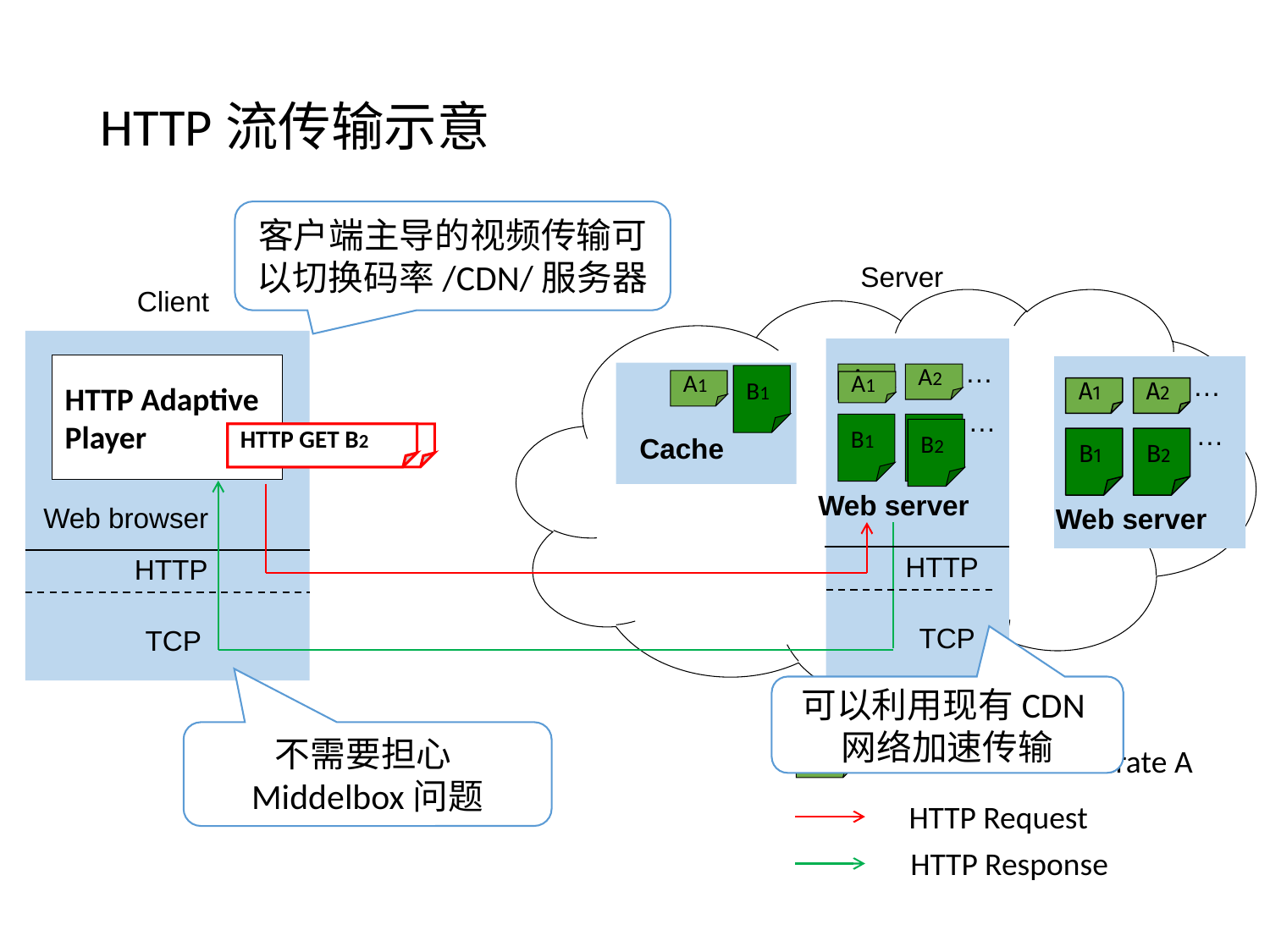

# HTTP流传输示意
客户端主导的视频传输可以切换码率/CDN/服务器
Server
Client

…
HTTP Adaptive Player

…

A1
A2
B1
A1
A1
A1
A2
…
…
B1
B2
B2
HTTP GET A1
HTTP GET B2
Cache
B1
B2
Web server
Web browser
Web server
HTTP
HTTP
TCP
TCP
可以利用现有CDN网络加速传输
不需要担心Middelbox问题
Chunk 1 with bitrate A
A1
HTTP Request
HTTP Response
59